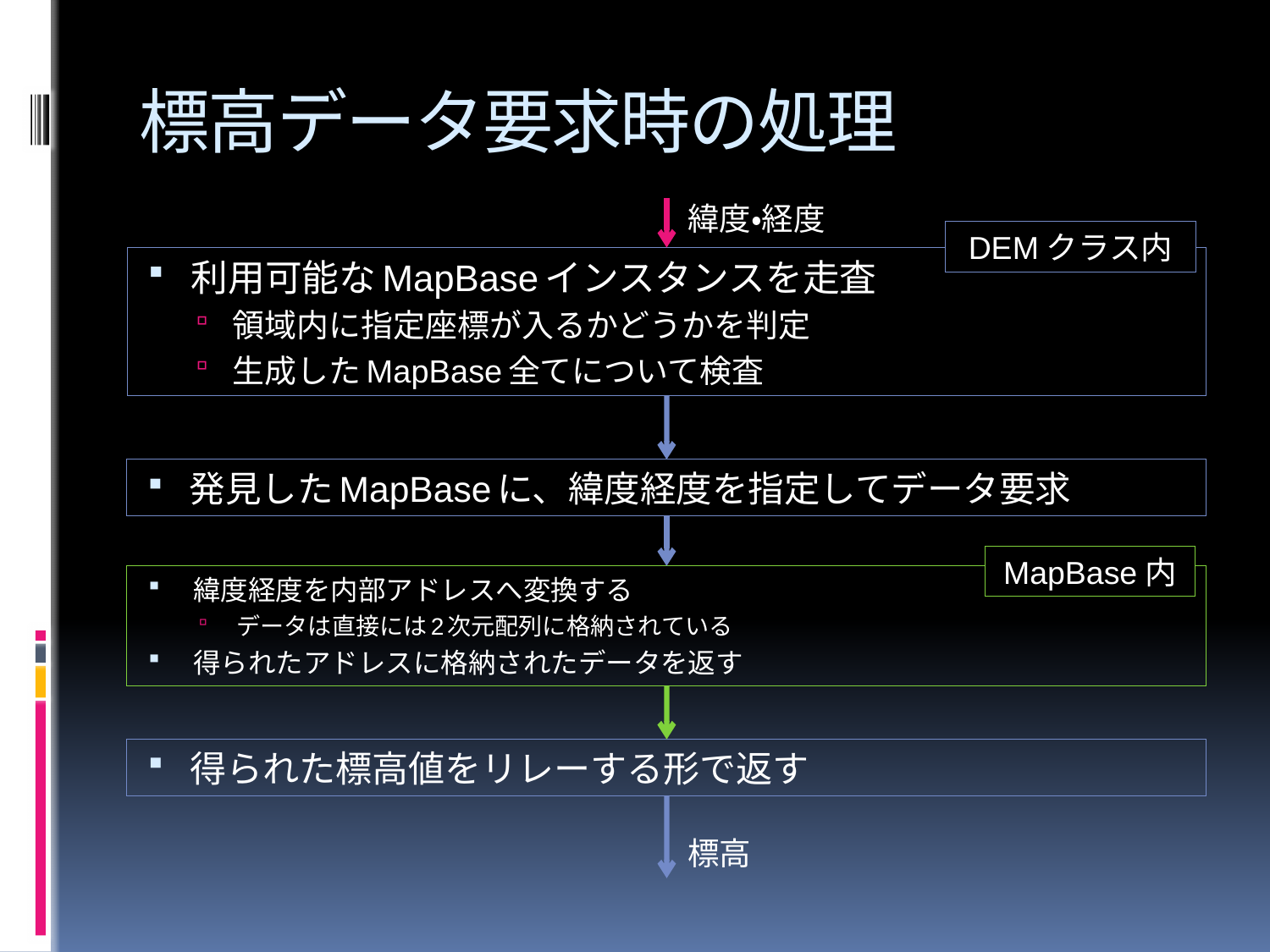

# 標高データ要求時の処理
緯度・経度
DEMクラス内
利用可能なMapBaseインスタンスを走査
領域内に指定座標が入るかどうかを判定
生成したMapBase全てについて検査
発見したMapBaseに、緯度経度を指定してデータ要求
MapBase内
緯度経度を内部アドレスへ変換する
データは直接には2次元配列に格納されている
得られたアドレスに格納されたデータを返す
得られた標高値をリレーする形で返す
標高